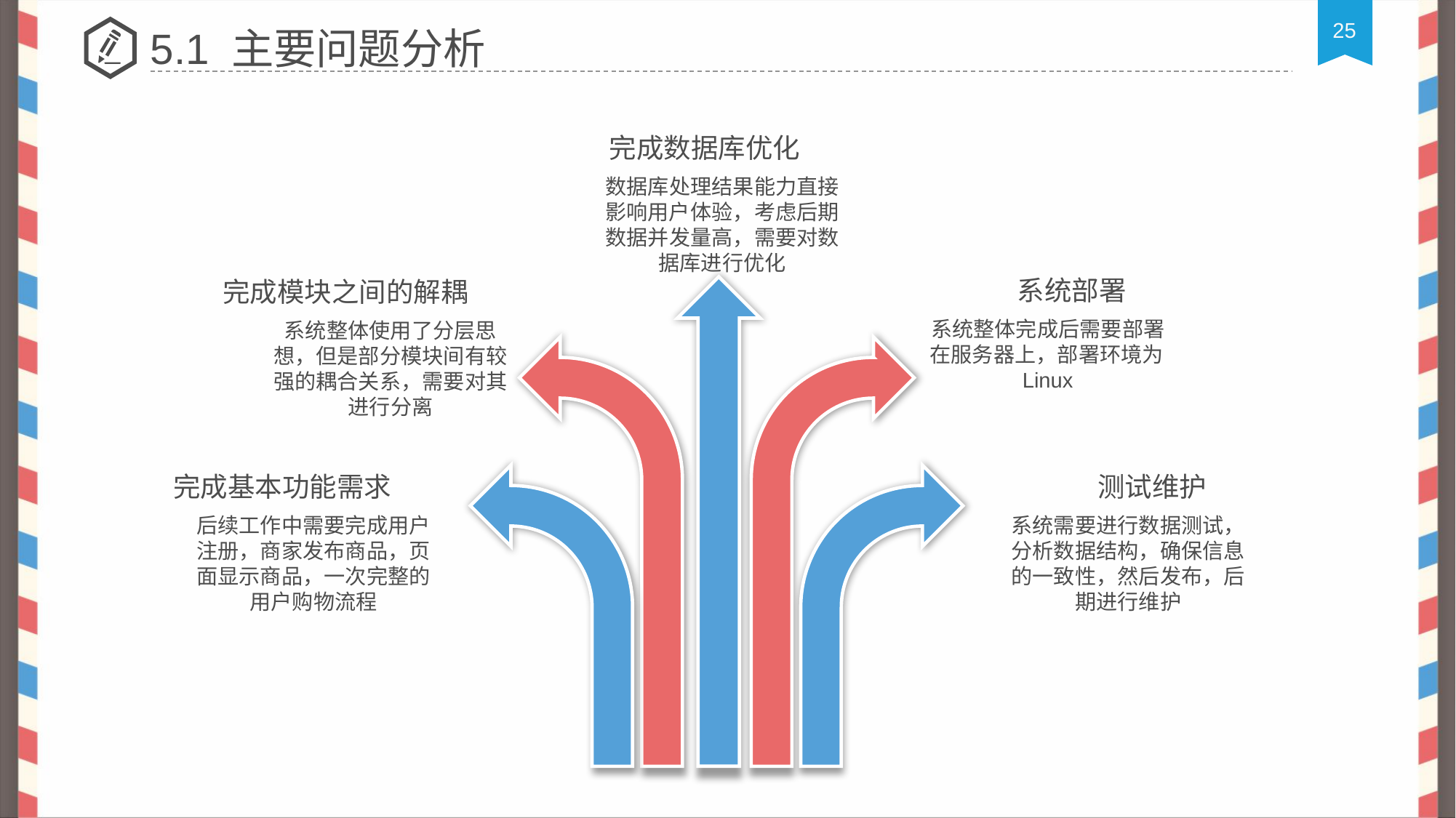

5.1 主要问题分析
完成数据库优化
数据库处理结果能力直接影响用户体验，考虑后期数据并发量高，需要对数据库进行优化
系统部署
完成模块之间的解耦

系统整体完成后需要部署在服务器上，部署环境为Linux
系统整体使用了分层思想，但是部分模块间有较强的耦合关系，需要对其进行分离

完成基本功能需求
测试维护

后续工作中需要完成用户注册，商家发布商品，页面显示商品，一次完整的用户购物流程
系统需要进行数据测试，分析数据结构，确保信息的一致性，然后发布，后期进行维护